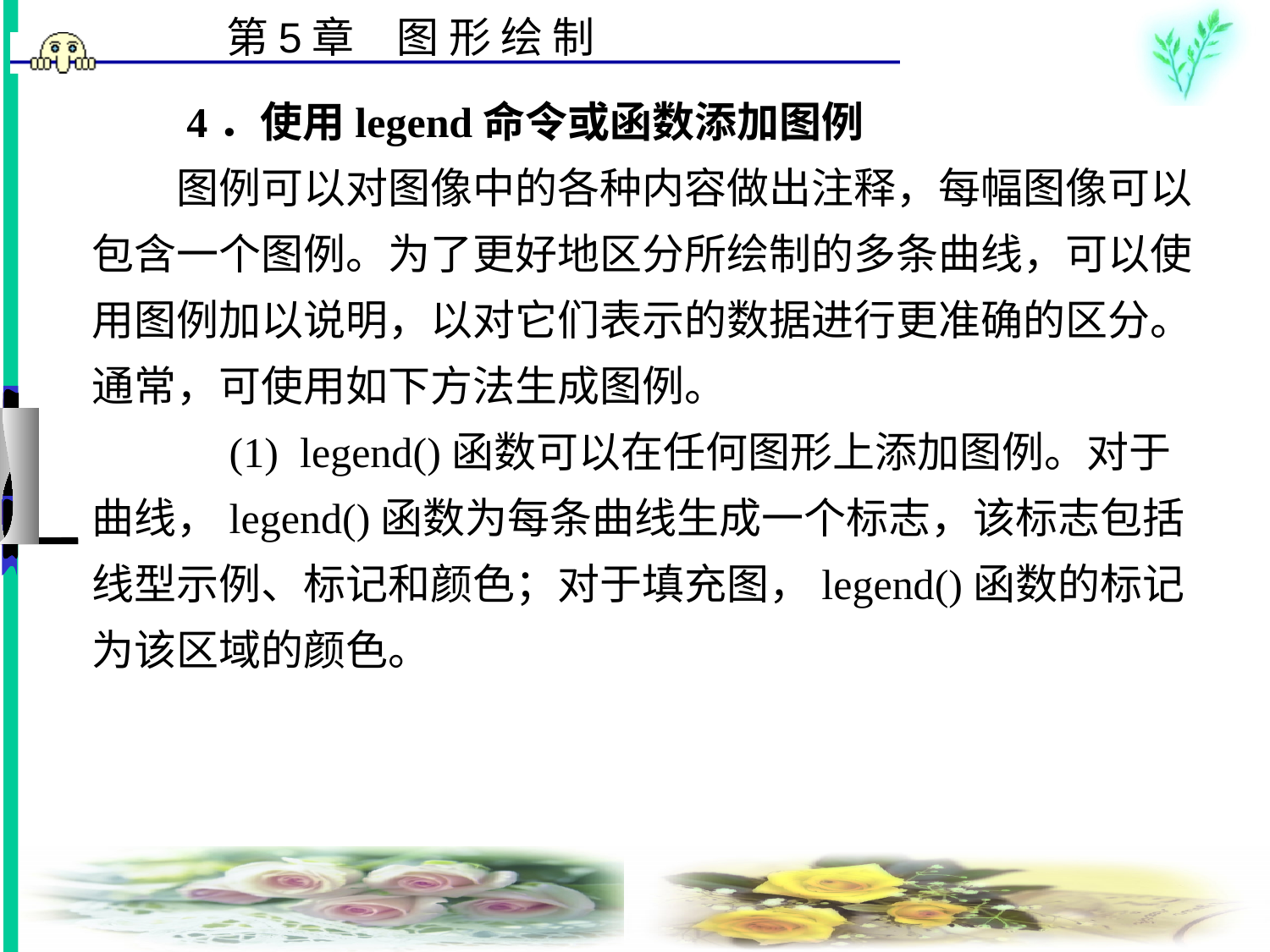

# 4．使用legend命令或函数添加图例 　　图例可以对图像中的各种内容做出注释，每幅图像可以包含一个图例。为了更好地区分所绘制的多条曲线，可以使用图例加以说明，以对它们表示的数据进行更准确的区分。通常，可使用如下方法生成图例。 　　　(1)  legend()函数可以在任何图形上添加图例。对于曲线，legend()函数为每条曲线生成一个标志，该标志包括线型示例、标记和颜色；对于填充图，legend()函数的标记为该区域的颜色。